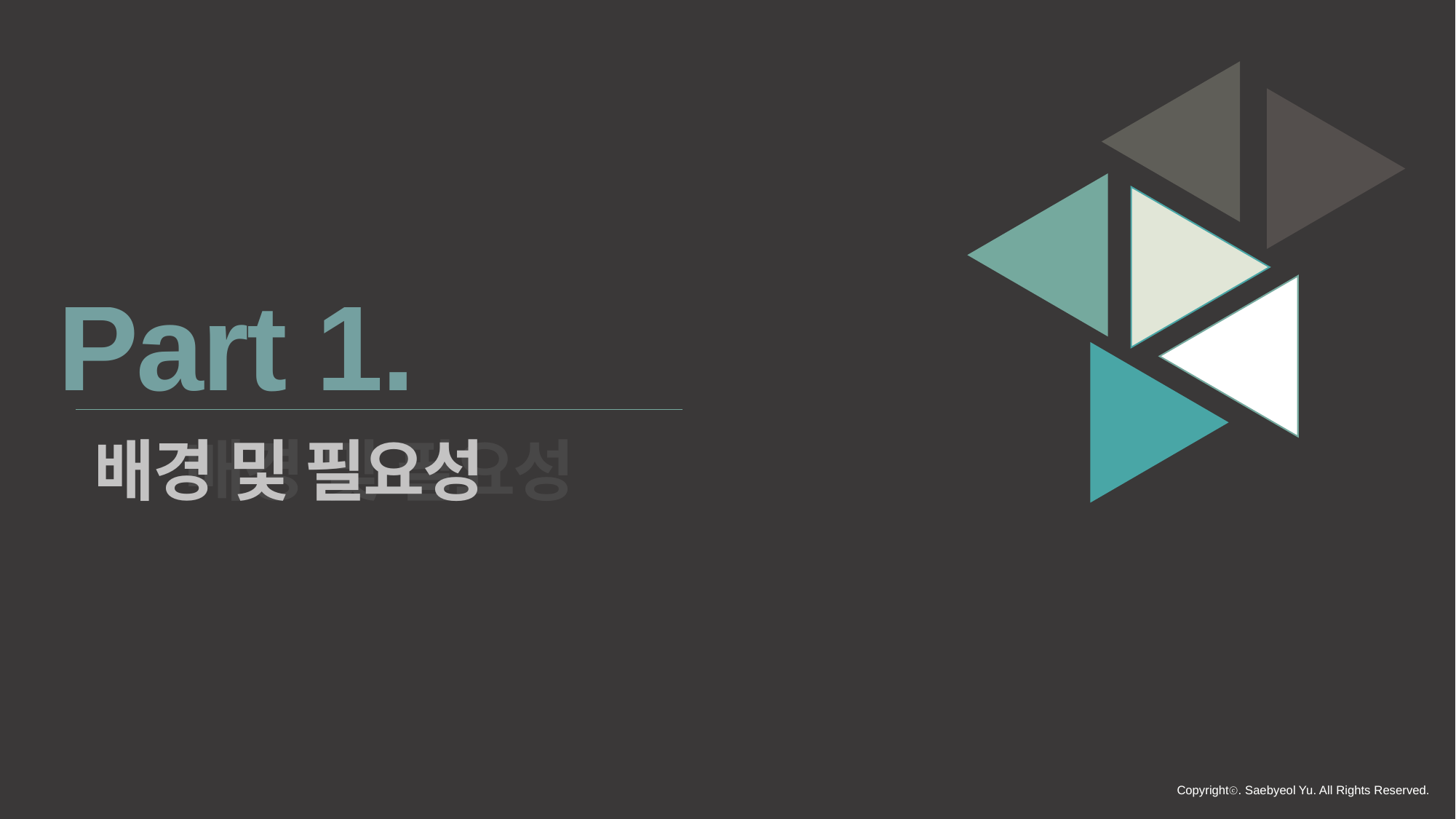

Part 1.
배경 및 필요성
배경 및 필요성
Copyrightⓒ. Saebyeol Yu. All Rights Reserved.